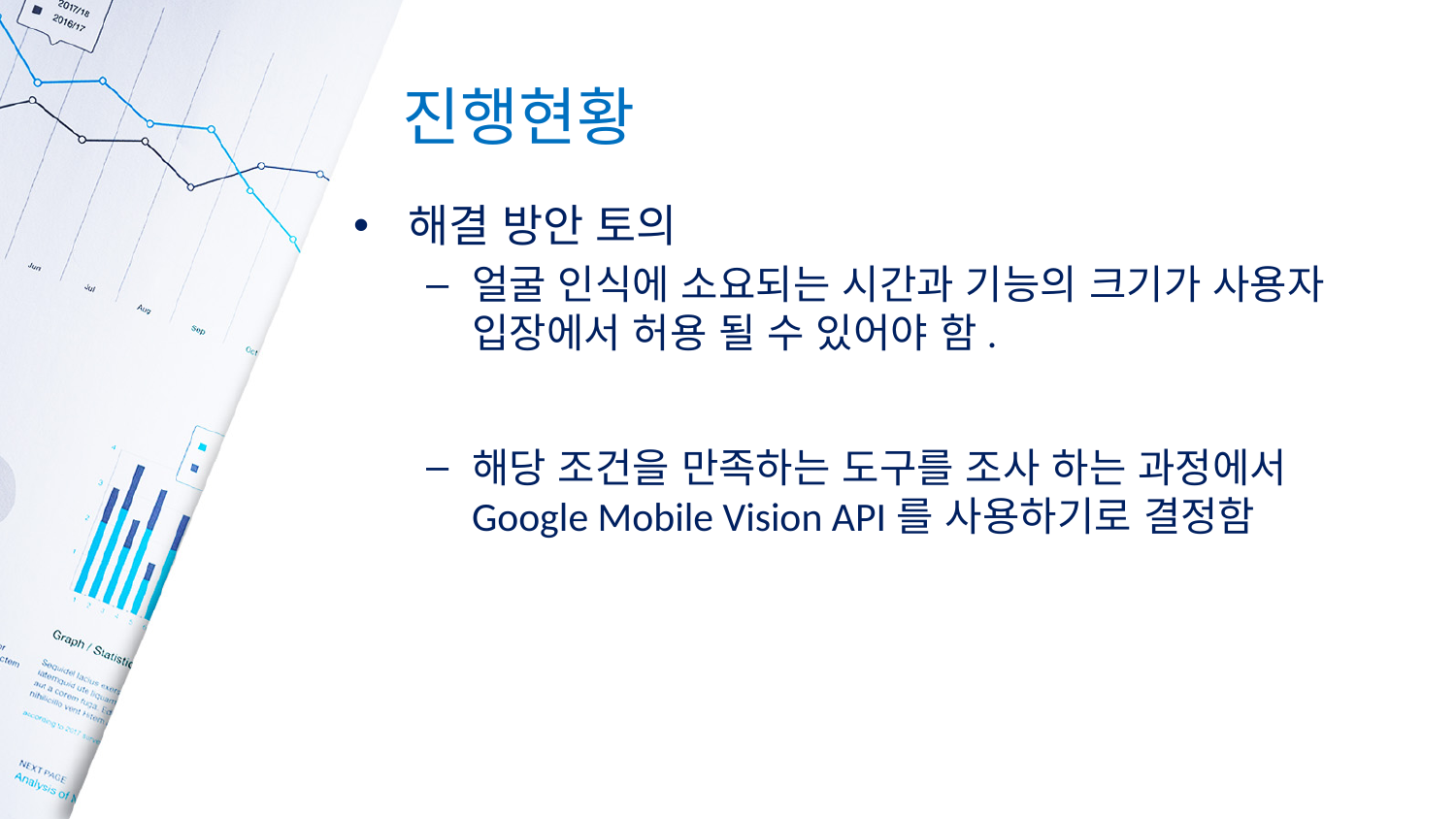

# 진행현황
해결 방안 토의
얼굴 인식에 소요되는 시간과 기능의 크기가 사용자 입장에서 허용 될 수 있어야 함.

해당 조건을 만족하는 도구를 조사 하는 과정에서 Google Mobile Vision API를 사용하기로 결정함